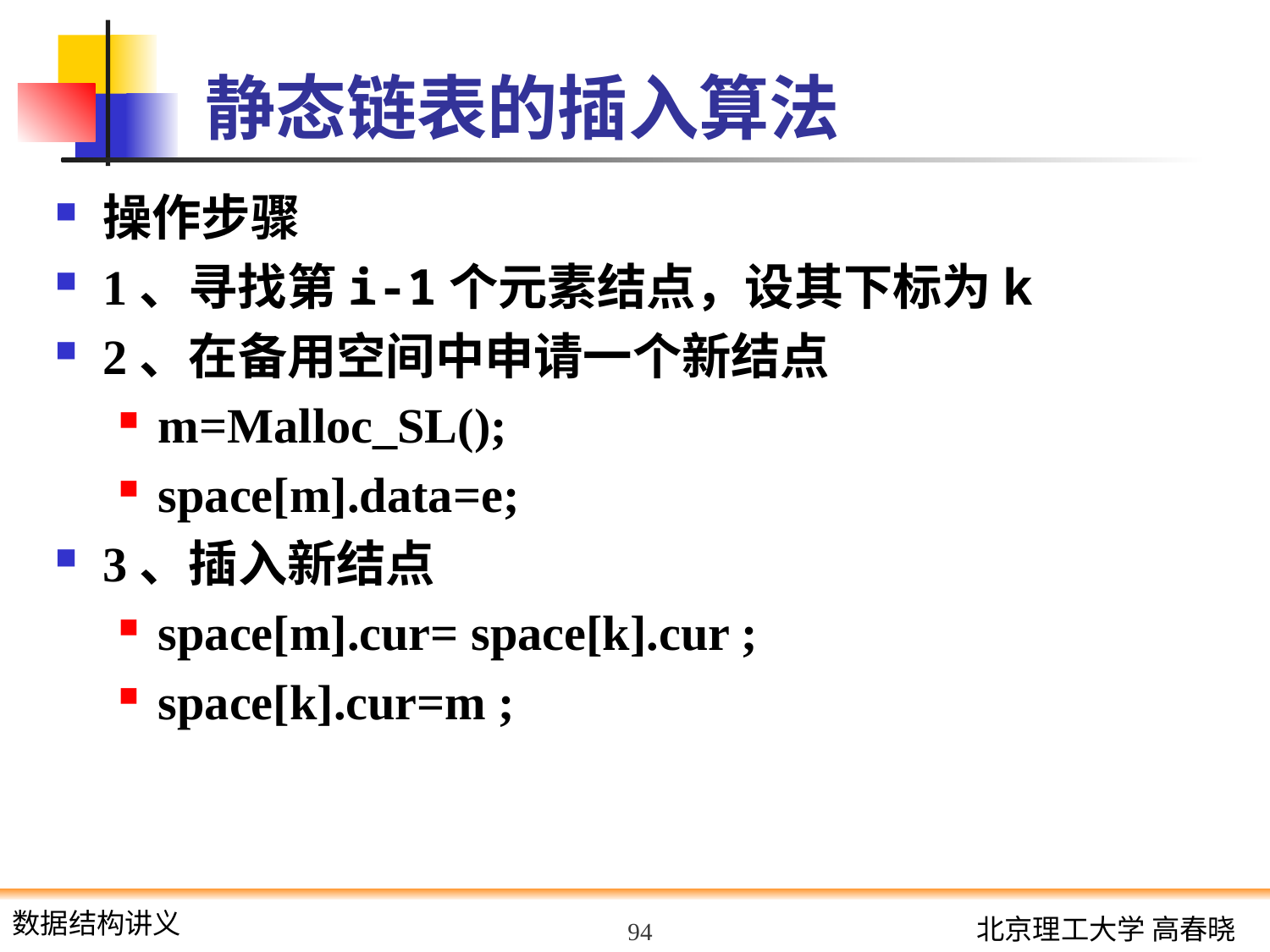

# 静态链表的插入算法
操作步骤
1、寻找第i-1个元素结点，设其下标为k
2、在备用空间中申请一个新结点
m=Malloc_SL();
space[m].data=e;
3、插入新结点
space[m].cur= space[k].cur ;
space[k].cur=m ;
94